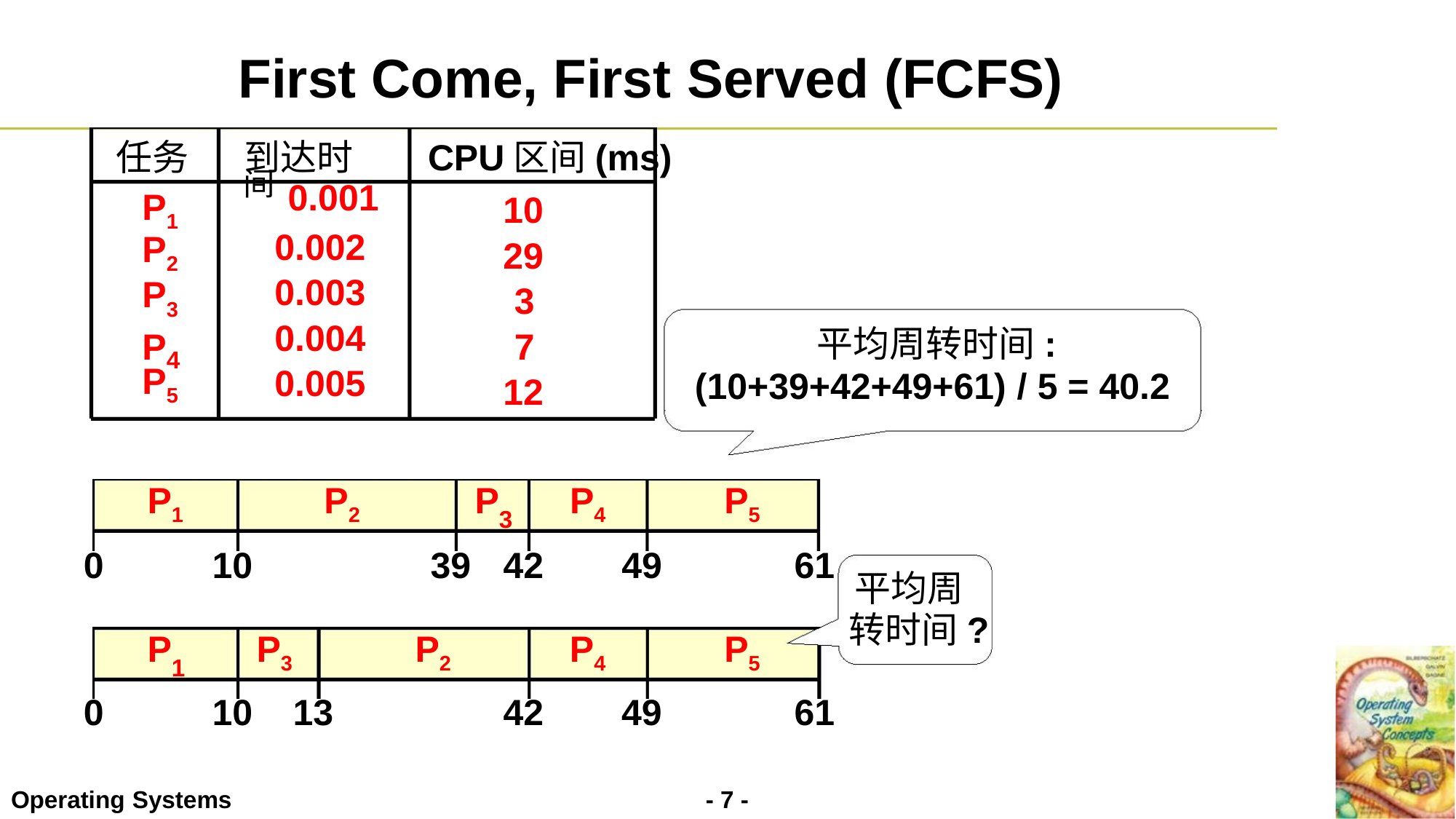

First Come, First Served (FCFS)

任务 到达时 CPU区间(ms)
间0.001
0.002
0.003
0.004
0.005
10
29
3
7
12
P1
P2
P3
平均周转时间:
(10+39+42+49+61) / 5 = 40.2
P
4
P5

P5
P P4
P1
P2
3
0
0
10
P P3
39 42 49
61

平均周
转时间?
P2
P5
P4

1
10 13
42 49
61
- 7 -
Operating Systems